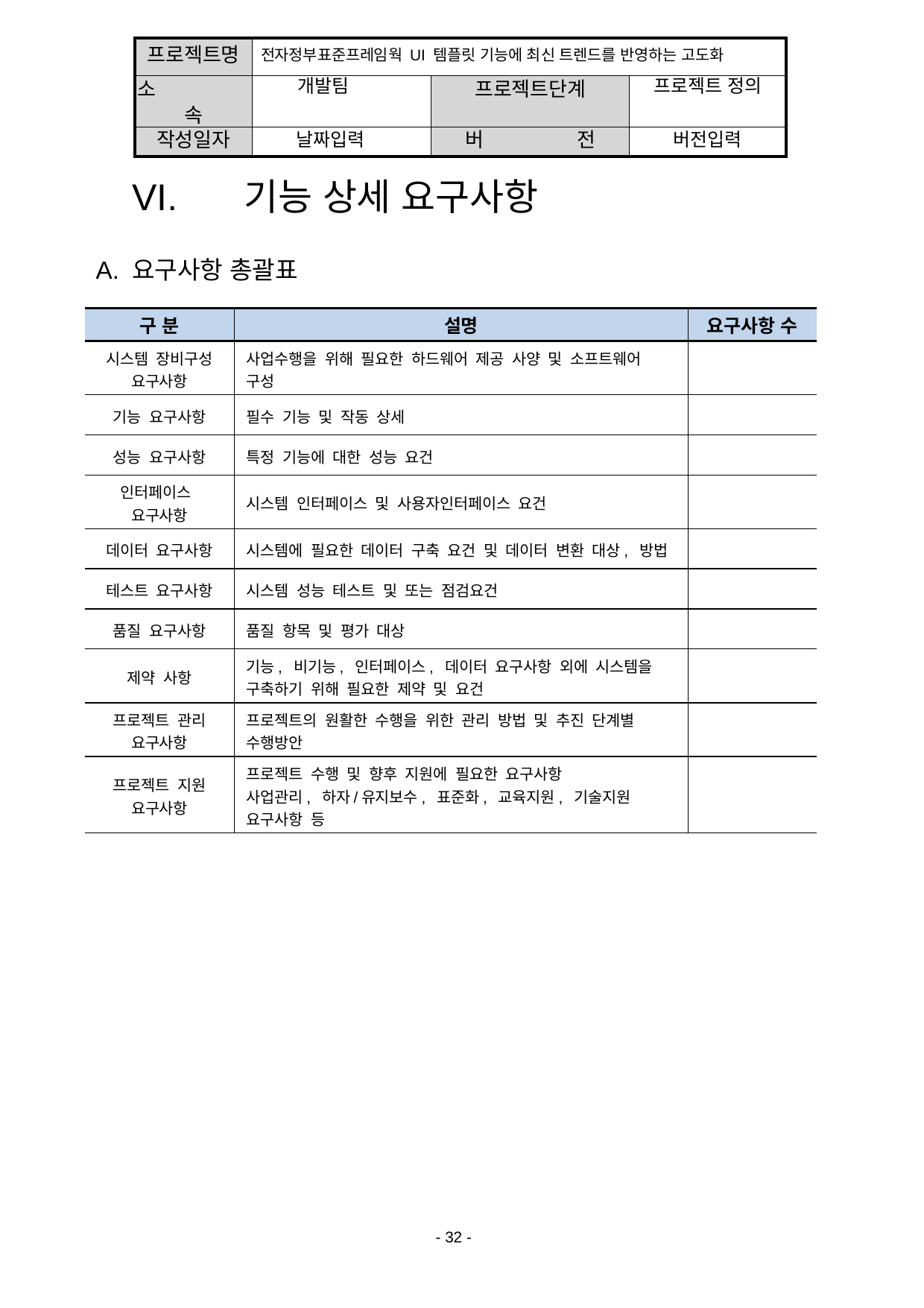

| 프로젝트명 | 전자정부표준프레임웍 UI 템플릿 기능에 최신 트렌드를 반영하는 고도화 |  |  |
| --- | --- | --- | --- |
| 소 속 | 개발팀 | 프로젝트단계 | 프로젝트 정의 |
| 작성일자 | 날짜입력 | 버 전 | 버전입력 |
# VI.	기능 상세 요구사항
A. 요구사항 총괄표
| 구 분 | 설명 | 요구사항 수 |
| --- | --- | --- |
| 시스템 장비구성 요구사항 | 사업수행을 위해 필요한 하드웨어 제공 사양 및 소프트웨어 구성 |  |
| 기능 요구사항 | 필수 기능 및 작동 상세 |  |
| 성능 요구사항 | 특정 기능에 대한 성능 요건 |  |
| 인터페이스 요구사항 | 시스템 인터페이스 및 사용자인터페이스 요건 |  |
| 데이터 요구사항 | 시스템에 필요한 데이터 구축 요건 및 데이터 변환 대상, 방법 |  |
| 테스트 요구사항 | 시스템 성능 테스트 및 또는 점검요건 |  |
| 품질 요구사항 | 품질 항목 및 평가 대상 |  |
| 제약 사항 | 기능, 비기능, 인터페이스, 데이터 요구사항 외에 시스템을 구축하기 위해 필요한 제약 및 요건 |  |
| 프로젝트 관리 요구사항 | 프로젝트의 원활한 수행을 위한 관리 방법 및 추진 단계별 수행방안 |  |
| 프로젝트 지원 요구사항 | 프로젝트 수행 및 향후 지원에 필요한 요구사항 사업관리, 하자/유지보수, 표준화, 교육지원, 기술지원 요구사항 등 |  |
- 32 -